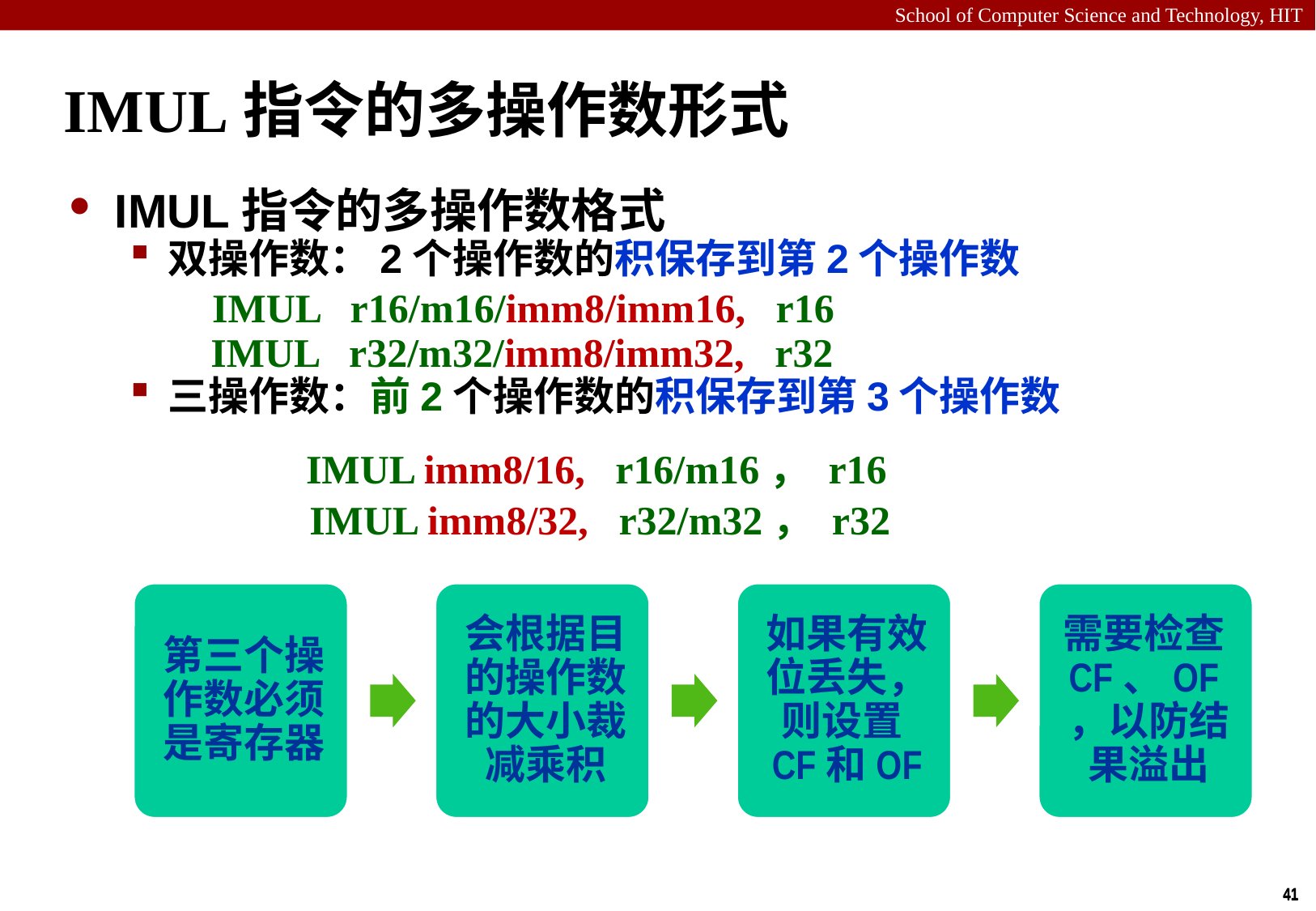

# IMUL指令的多操作数形式
IMUL指令的多操作数格式
双操作数：2个操作数的积保存到第2个操作数
  IMUL   r16/m16/imm8/imm16,   r16
  IMUL   r32/m32/imm8/imm32,   r32
三操作数：前2个操作数的积保存到第3个操作数
		 IMUL imm8/16,   r16/m16， r16
		  IMUL imm8/32,   r32/m32， r32
第三个操作数必须是寄存器

会根据目的操作数的大小裁减乘积

如果有效位丢失，则设置CF和OF

需要检查CF、OF，以防结果溢出